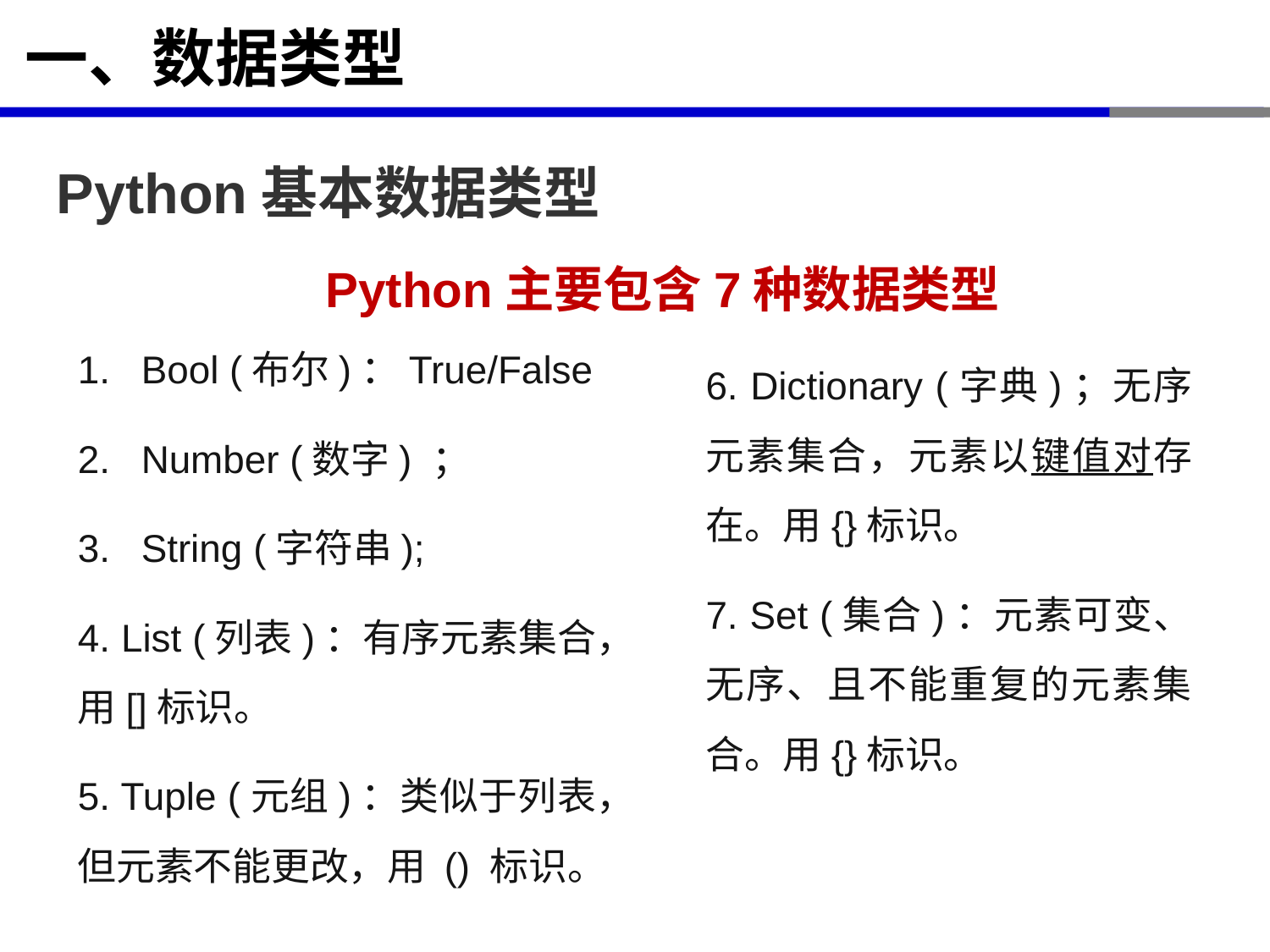

# 一、数据类型
Python基本数据类型
Python主要包含7种数据类型
Bool (布尔)：True/False
Number (数字) ；
String (字符串);
4. List (列表)：有序元素集合，用[]标识。
5. Tuple (元组)：类似于列表，但元素不能更改，用 () 标识。
6. Dictionary (字典)；无序元素集合，元素以键值对存在。用{}标识。
7. Set (集合)：元素可变、无序、且不能重复的元素集合。用{}标识。